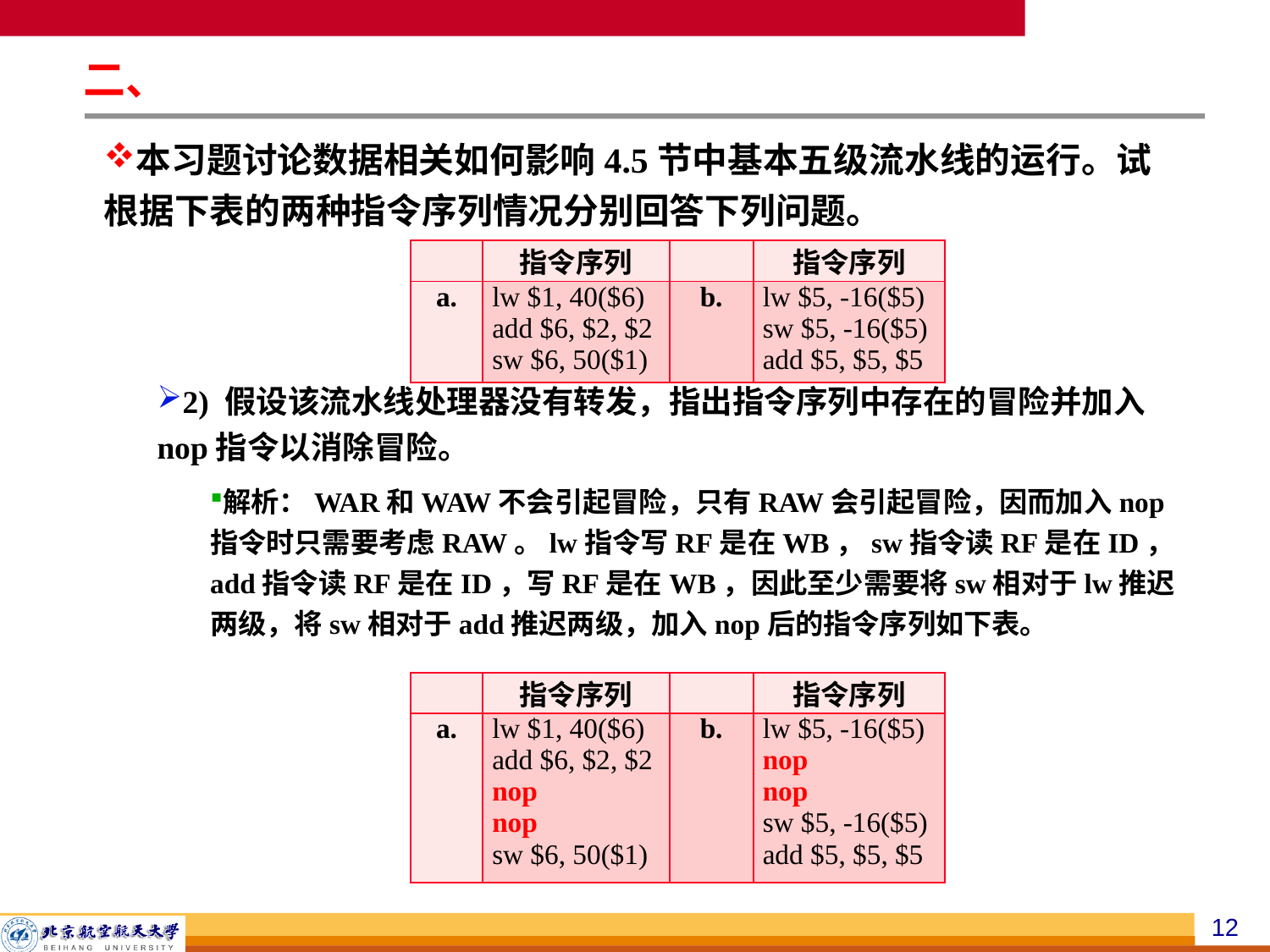

二、
本习题讨论数据相关如何影响4.5节中基本五级流水线的运行。试根据下表的两种指令序列情况分别回答下列问题。

2) 假设该流水线处理器没有转发，指出指令序列中存在的冒险并加入nop指令以消除冒险。
解析：WAR和WAW不会引起冒险，只有RAW会引起冒险，因而加入nop指令时只需要考虑RAW。lw指令写RF是在WB，sw指令读RF是在ID，add指令读RF是在ID，写RF是在WB，因此至少需要将sw相对于lw推迟两级，将sw相对于add推迟两级，加入nop后的指令序列如下表。
|  | 指令序列 |  | 指令序列 |
| --- | --- | --- | --- |
| a. | lw $1, 40($6) add $6, $2, $2 sw $6, 50($1) | b. | lw $5, -16($5) sw $5, -16($5) add $5, $5, $5 |
|  | 指令序列 |  | 指令序列 |
| --- | --- | --- | --- |
| a. | lw $1, 40($6) add $6, $2, $2 nop nop sw $6, 50($1) | b. | lw $5, -16($5) nop nop sw $5, -16($5) add $5, $5, $5 |